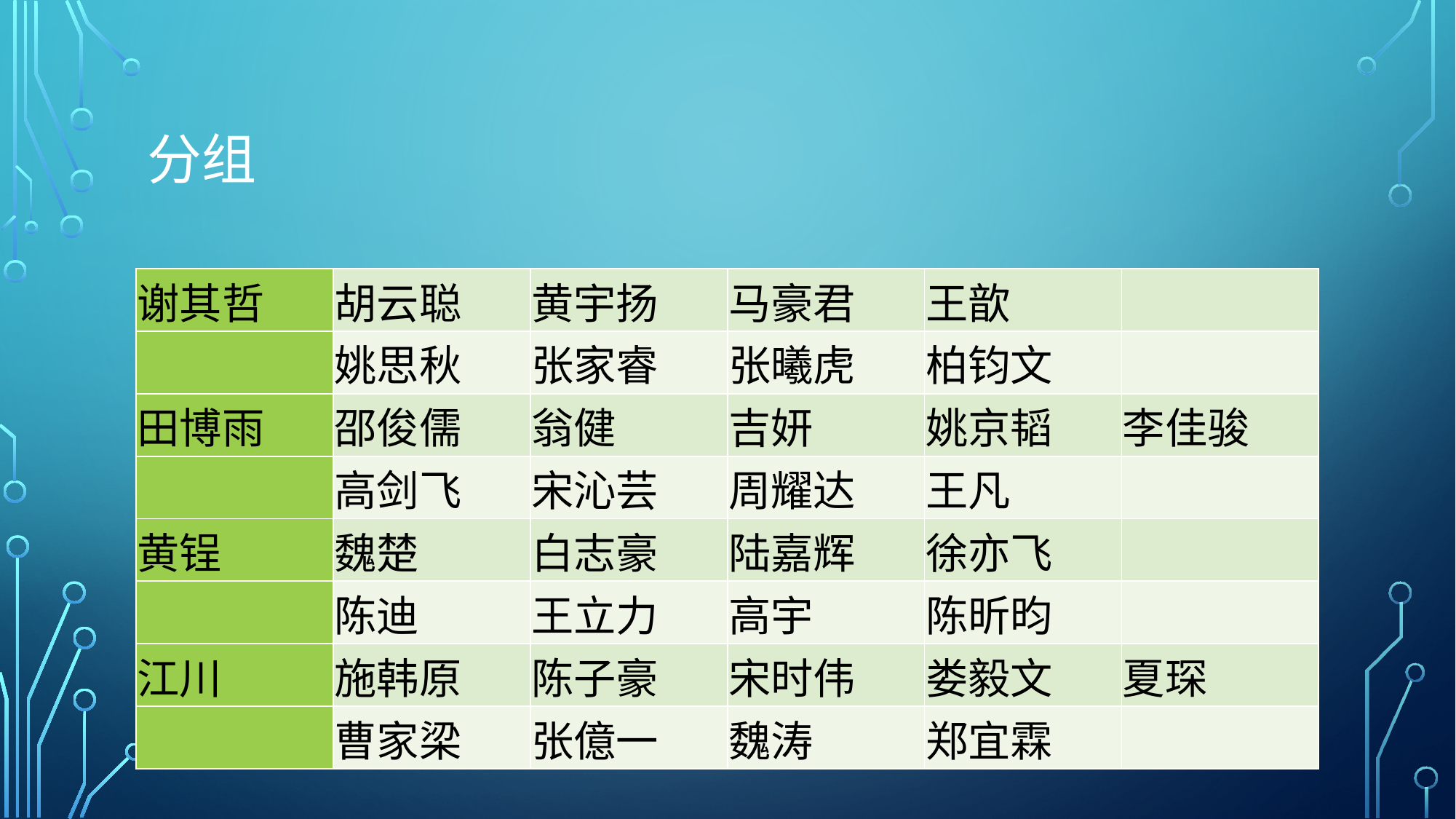

# 分组
| 谢其哲 | 胡云聪 | 黄宇扬 | 马豪君 | 王歆 |  |
| --- | --- | --- | --- | --- | --- |
|  | 姚思秋 | 张家睿 | 张曦虎 | 柏钧文 |  |
| 田博雨 | 邵俊儒 | 翁健 | 吉妍 | 姚京韬 | 李佳骏 |
|  | 高剑飞 | 宋沁芸 | 周耀达 | 王凡 |  |
| 黄锃 | 魏楚 | 白志豪 | 陆嘉辉 | 徐亦飞 |  |
|  | 陈迪 | 王立力 | 高宇 | 陈昕昀 |  |
| 江川 | 施韩原 | 陈子豪 | 宋时伟 | 娄毅文 | 夏琛 |
|  | 曹家梁 | 张億一 | 魏涛 | 郑宜霖 |  |